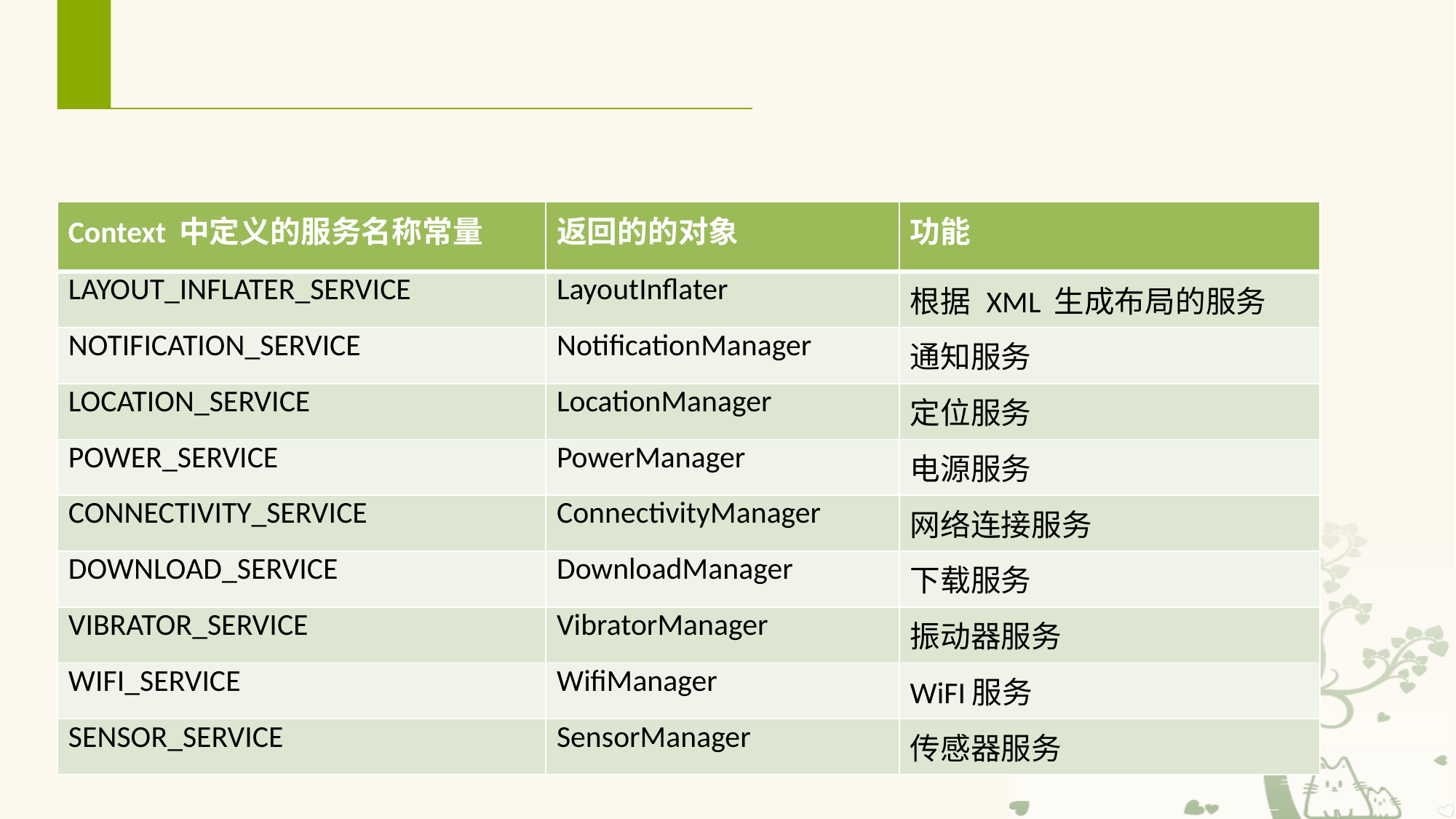

# 8.2.7 系统自带的 Service
Android 常用系统服务
| Context 中定义的服务名称常量 | 返回的的对象 | 功能 |
| --- | --- | --- |
| LAYOUT\_INFLATER\_SERVICE | LayoutInflater | 根据 XML 生成布局的服务 |
| NOTIFICATION\_SERVICE | NotificationManager | 通知服务 |
| LOCATION\_SERVICE | LocationManager | 定位服务 |
| POWER\_SERVICE | PowerManager | 电源服务 |
| CONNECTIVITY\_SERVICE | ConnectivityManager | 网络连接服务 |
| DOWNLOAD\_SERVICE | DownloadManager | 下载服务 |
| VIBRATOR\_SERVICE | VibratorManager | 振动器服务 |
| WIFI\_SERVICE | WifiManager | WiFI服务 |
| SENSOR\_SERVICE | SensorManager | 传感器服务 |